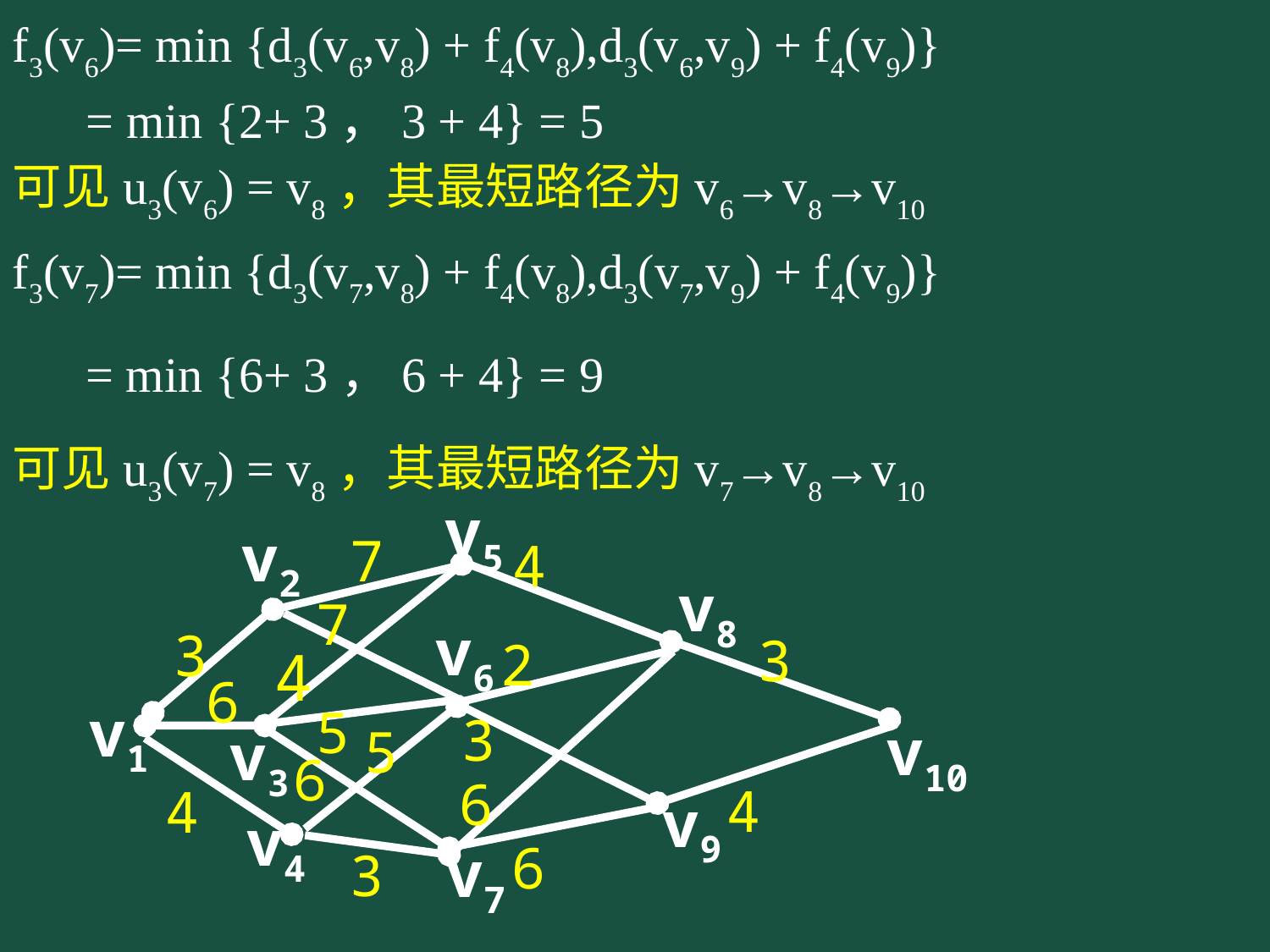

f3(v6)= min {d3(v6,v8) + f4(v8),d3(v6,v9) + f4(v9)}
      = min {2+ 3，3 + 4} = 5
可见u3(v6) = v8，其最短路径为v6→v8→v10
f3(v7)= min {d3(v7,v8) + f4(v8),d3(v7,v9) + f4(v9)}
      = min {6+ 3，6 + 4} = 9
可见u3(v7) = v8，其最短路径为v7→v8→v10
v5
v2
7
4
v8

7
v6

3
3
2
4

6
v1
5
3

v10
5
v3

6
6
4
4
v9
v4

6

v7
3